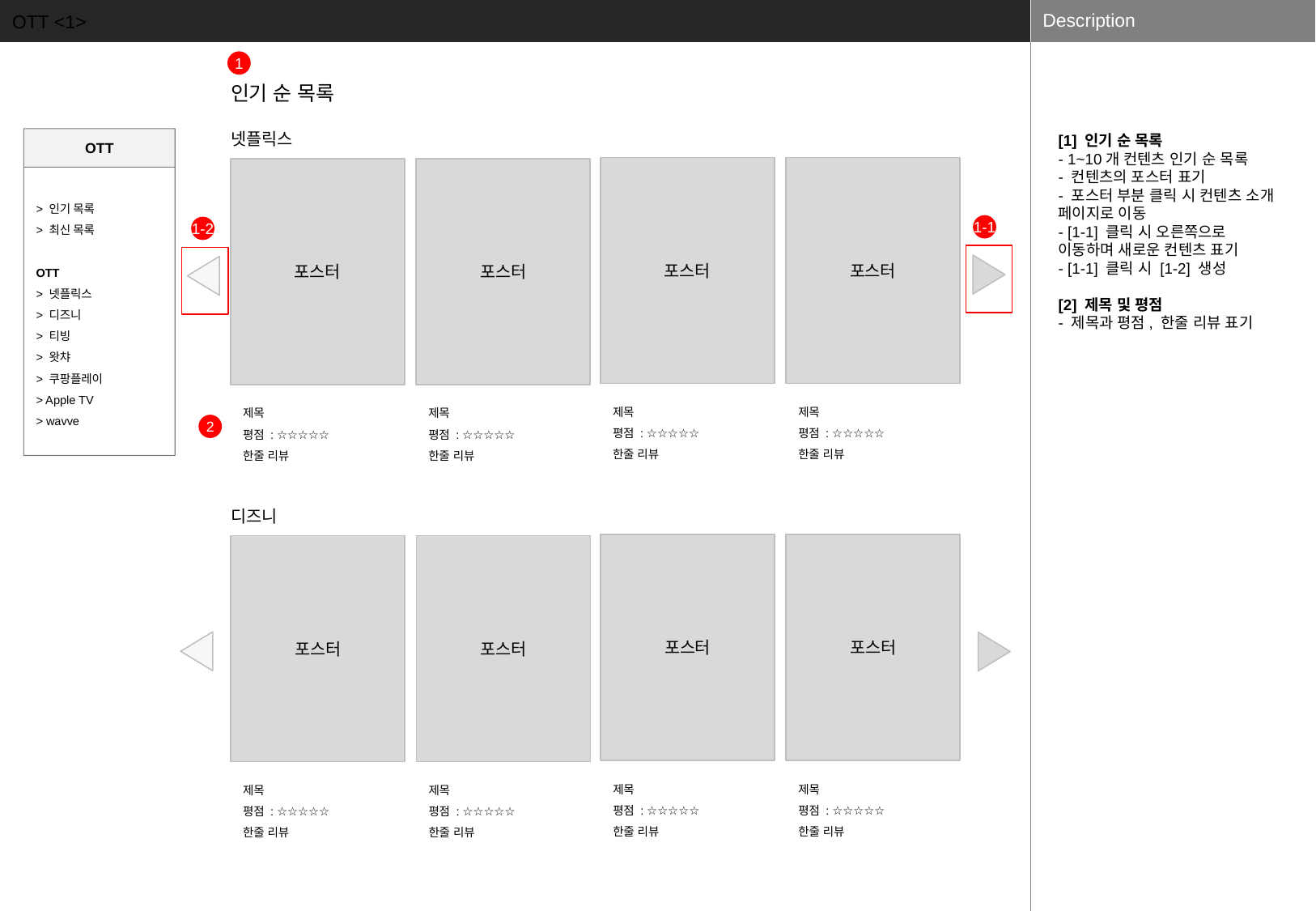

OTT <1>
1
인기 순 목록
넷플릭스
포스터
포스터
포스터
포스터
제목
평점 : ☆☆☆☆☆
한줄 리뷰
제목
평점 : ☆☆☆☆☆
한줄 리뷰
제목
평점 : ☆☆☆☆☆
한줄 리뷰
제목
평점 : ☆☆☆☆☆
한줄 리뷰
OTT
[1] 인기 순 목록
- 1~10개 컨텐츠 인기 순 목록
- 컨텐츠의 포스터 표기
- 포스터 부분 클릭 시 컨텐츠 소개 페이지로 이동
- [1-1] 클릭 시 오른쪽으로 이동하며 새로운 컨텐츠 표기
- [1-1] 클릭 시 [1-2] 생성

[2] 제목 및 평점
- 제목과 평점, 한줄 리뷰 표기

> 인기 목록
> 최신 목록

OTT
> 넷플릭스
> 디즈니
> 티빙
> 왓챠
> 쿠팡플레이
> Apple TV
> wavve
1-1
1-2

2
디즈니
포스터
포스터
포스터
포스터
제목
평점 : ☆☆☆☆☆
한줄 리뷰
제목
평점 : ☆☆☆☆☆
한줄 리뷰
제목
평점 : ☆☆☆☆☆
한줄 리뷰
제목
평점 : ☆☆☆☆☆
한줄 리뷰